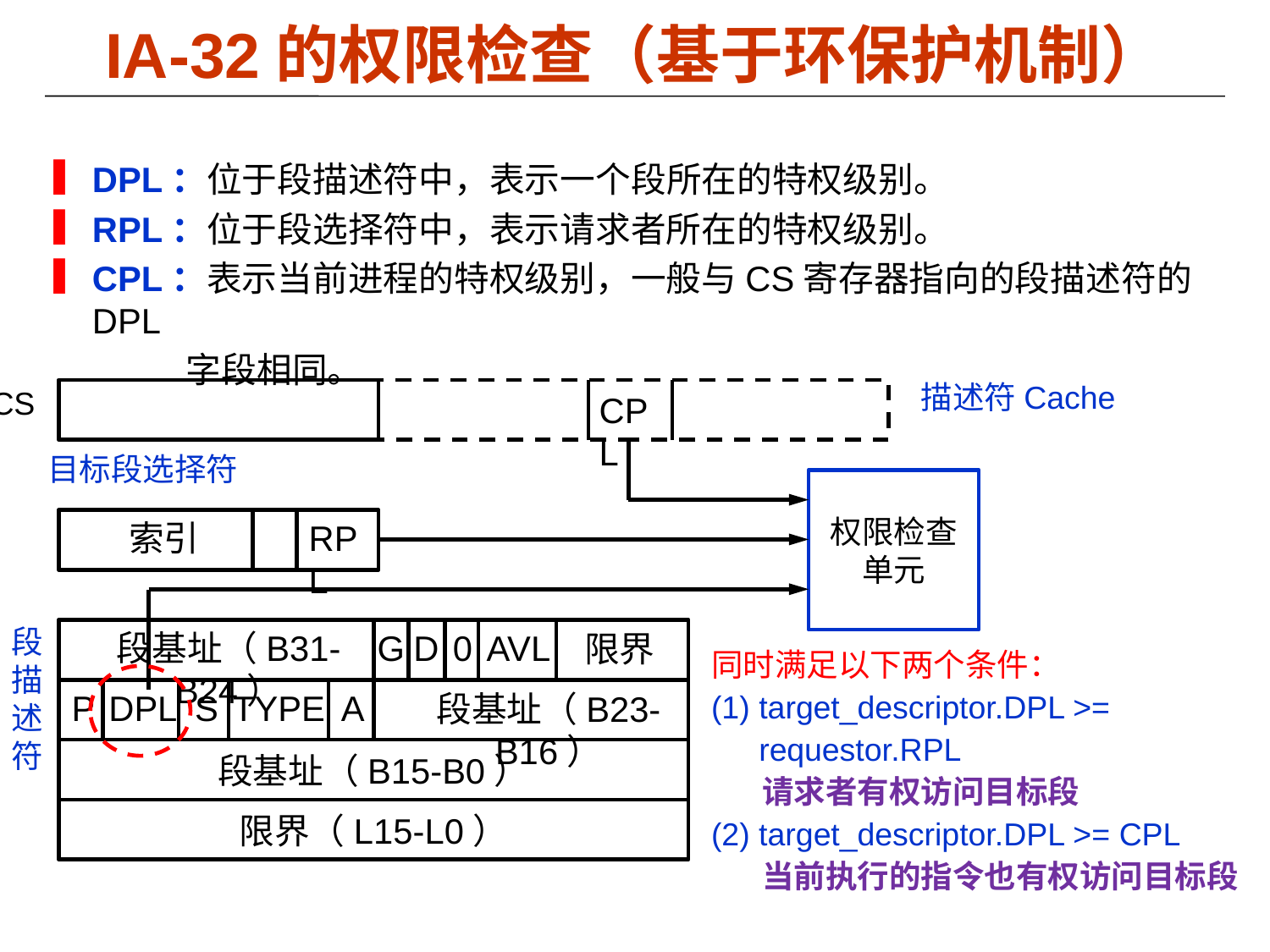

# IA-32的权限检查（基于环保护机制）
DPL：位于段描述符中，表示一个段所在的特权级别。
RPL：位于段选择符中，表示请求者所在的特权级别。
CPL：表示当前进程的特权级别，一般与CS寄存器指向的段描述符的DPL
                 字段相同。
描述符Cache
CS

CPL
目标段选择符
权限检查单元

索引
RPL
段描述符

段基址（B31-B24）
G
D
0
AVL
限界

P
DPL
S
A
TYPE
段基址（B23-B16）
段基址（B15-B0）
限界（L15-L0）
同时满足以下两个条件：
target_descriptor.DPL >= requestor.RPL
      请求者有权访问目标段
(2) target_descriptor.DPL >= CPL
      当前执行的指令也有权访问目标段